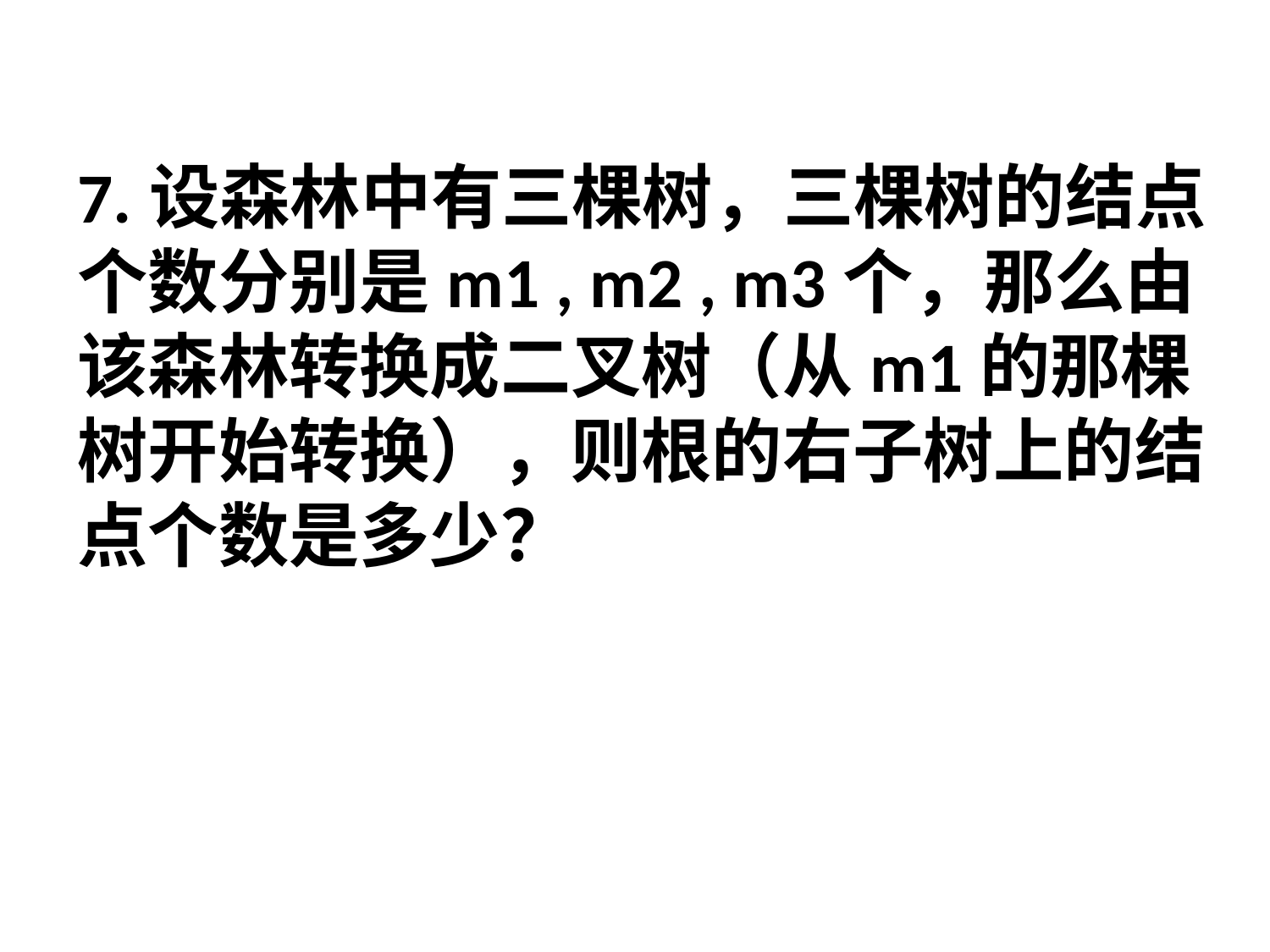

7.设森林中有三棵树，三棵树的结点个数分别是m1 , m2 , m3个，那么由该森林转换成二叉树（从m1的那棵树开始转换），则根的右子树上的结点个数是多少？